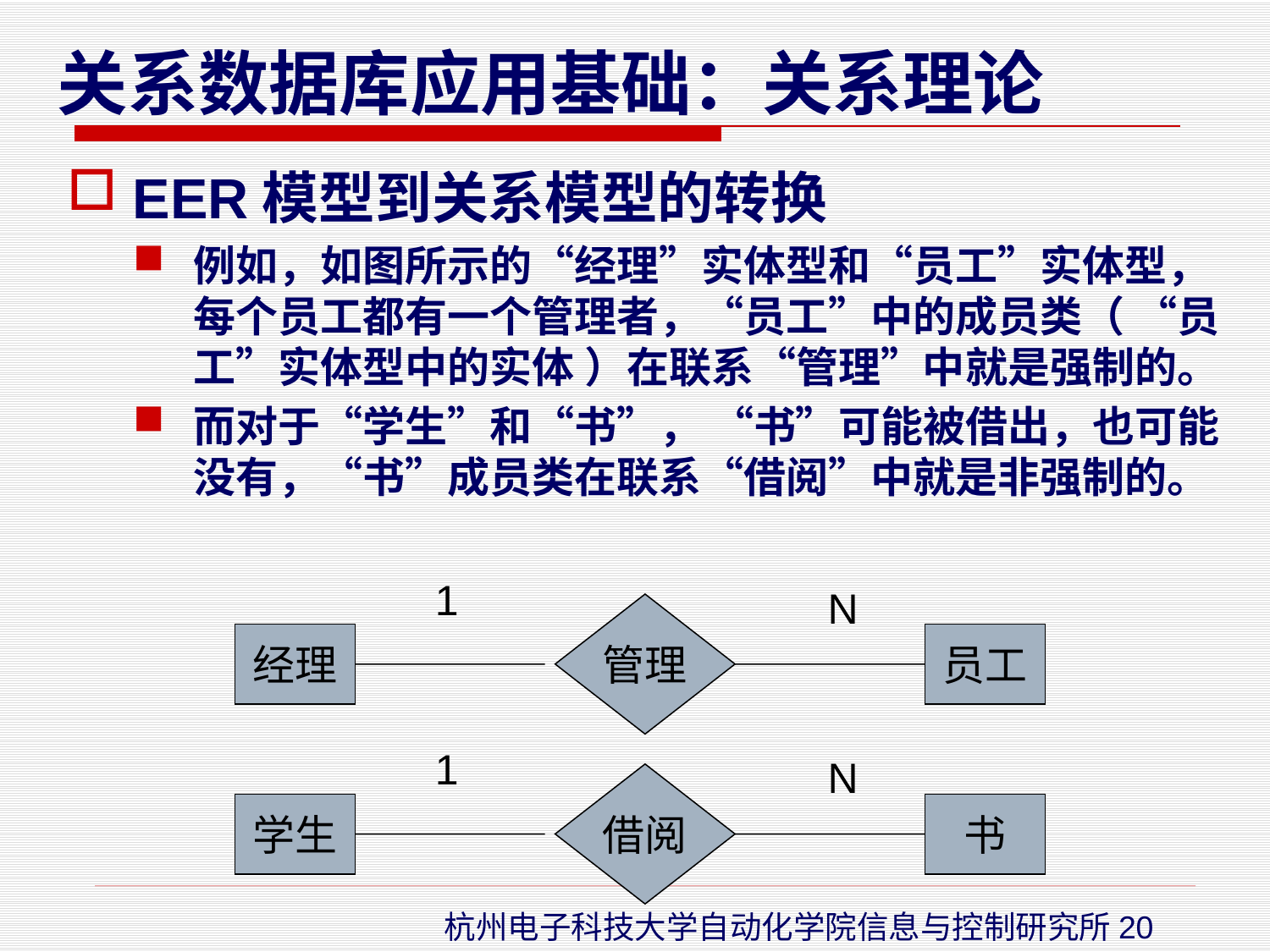

EER模型到关系模型的转换
例如，如图所示的“经理”实体型和“员工”实体型，每个员工都有一个管理者，“员工”中的成员类（ “员工”实体型中的实体 ）在联系“管理”中就是强制的。
而对于“学生”和“书”， “书”可能被借出，也可能没有，“书”成员类在联系“借阅”中就是非强制的。
1
N
管理
经理
员工

1
N
借阅
学生
书